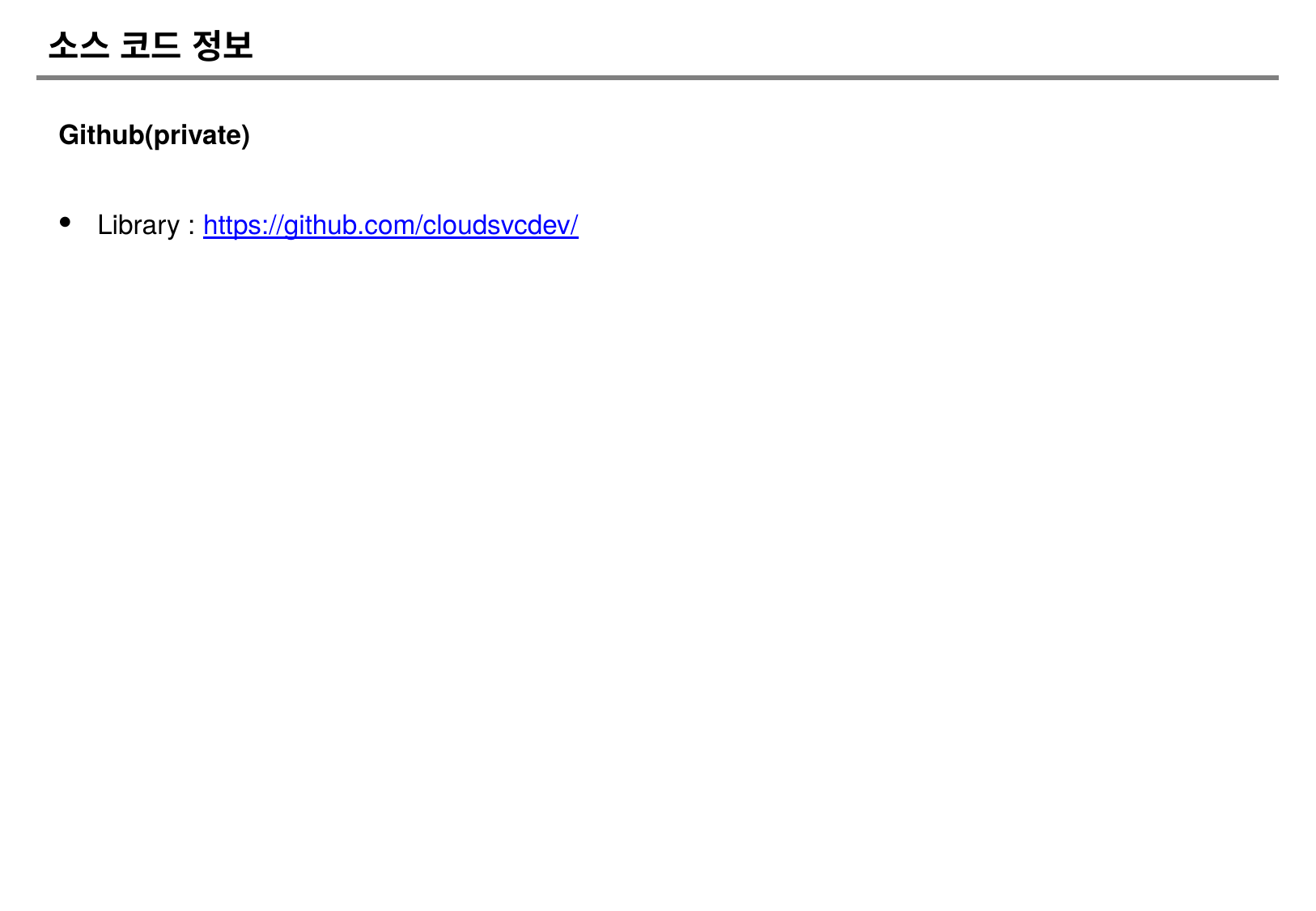

# 소스 코드 정보
Github(private)
Library : https://github.com/cloudsvcdev/